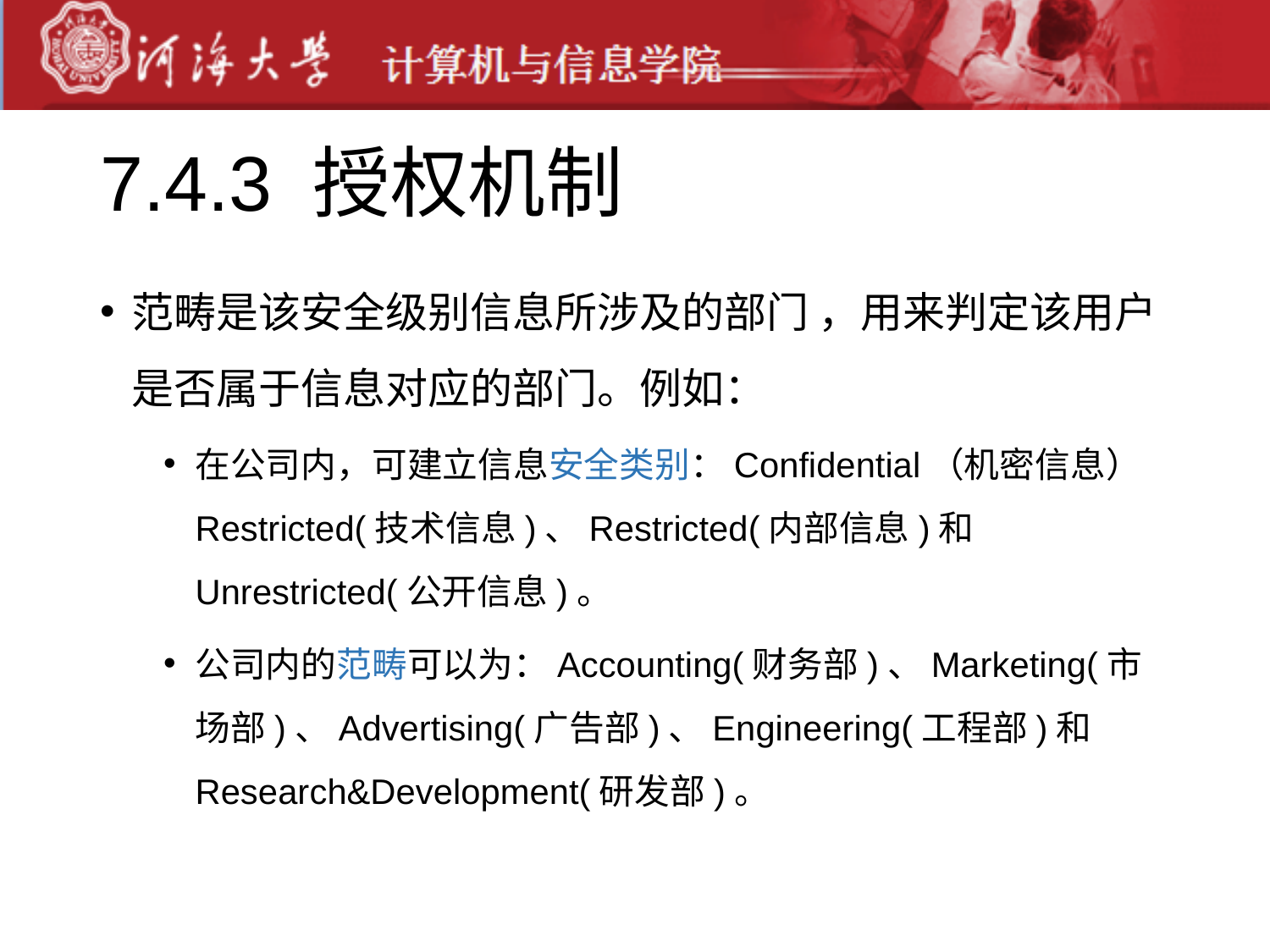

# 7.4.3 授权机制
范畴是该安全级别信息所涉及的部门 ，用来判定该用户是否属于信息对应的部门。例如：
在公司内，可建立信息安全类别：Confidential（机密信息）Restricted(技术信息)、Restricted(内部信息)和Unrestricted(公开信息)。
公司内的范畴可以为：Accounting(财务部)、Marketing(市场部)、Advertising(广告部)、Engineering(工程部)和Research&Development(研发部)。